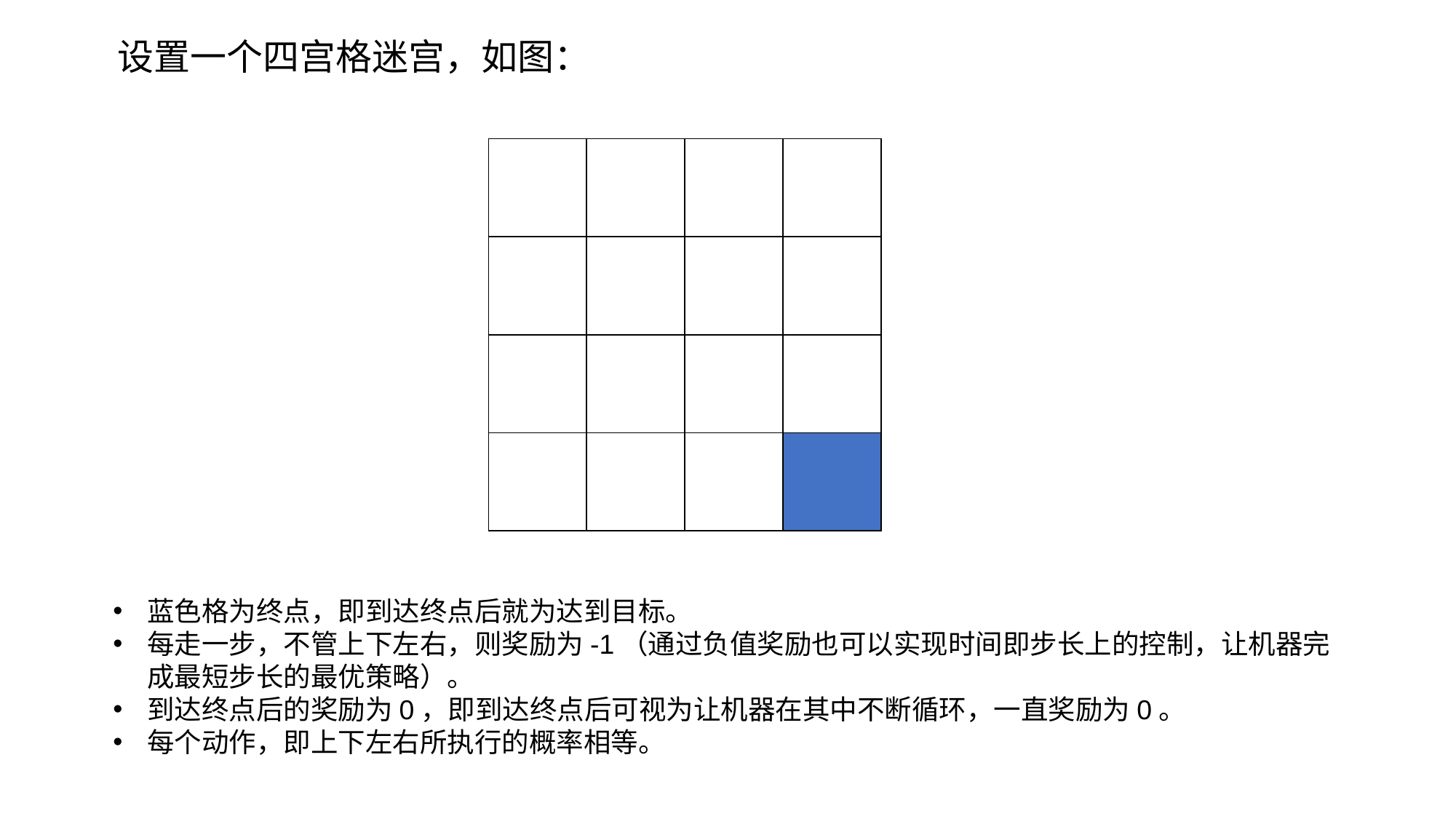

设置一个四宫格迷宫，如图：

|  |  |  |  |
| --- | --- | --- | --- |
|  |  |  |  |
|  |  |  |  |
|  |  |  |  |
蓝色格为终点，即到达终点后就为达到目标。
每走一步，不管上下左右，则奖励为-1（通过负值奖励也可以实现时间即步长上的控制，让机器完成最短步长的最优策略）。
到达终点后的奖励为0，即到达终点后可视为让机器在其中不断循环，一直奖励为0。
每个动作，即上下左右所执行的概率相等。